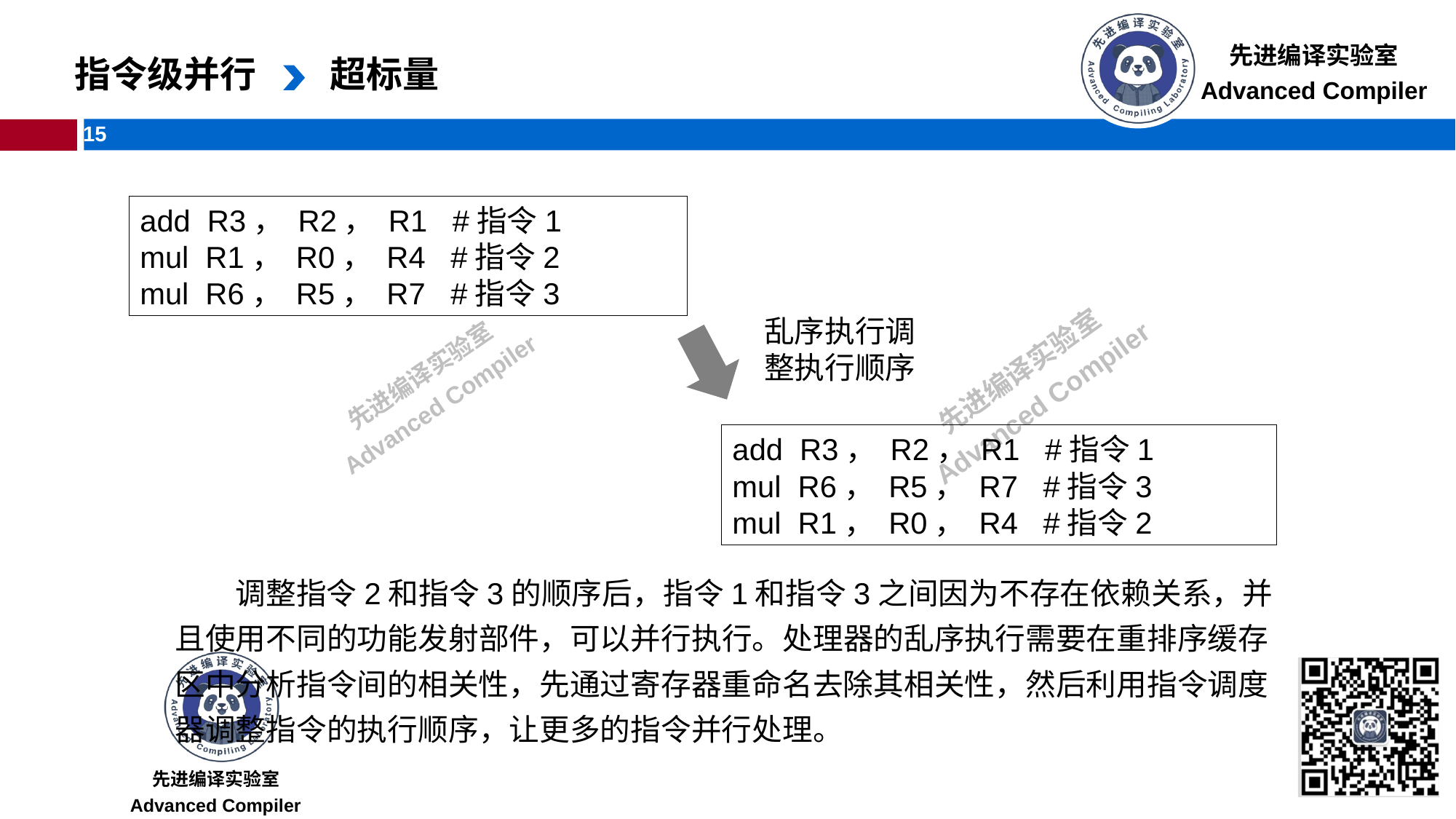

指令级并行
超标量

add  R3， R2， R1   #指令1
mul  R1， R0， R4   #指令2
mul  R6， R5， R7   #指令3
乱序执行调整执行顺序

add  R3， R2， R1   #指令1
mul  R6， R5， R7   #指令3
mul  R1， R0， R4   #指令2
调整指令2和指令3的顺序后，指令1和指令3之间因为不存在依赖关系，并且使用不同的功能发射部件，可以并行执行。处理器的乱序执行需要在重排序缓存区中分析指令间的相关性，先通过寄存器重命名去除其相关性，然后利用指令调度器调整指令的执行顺序，让更多的指令并行处理。